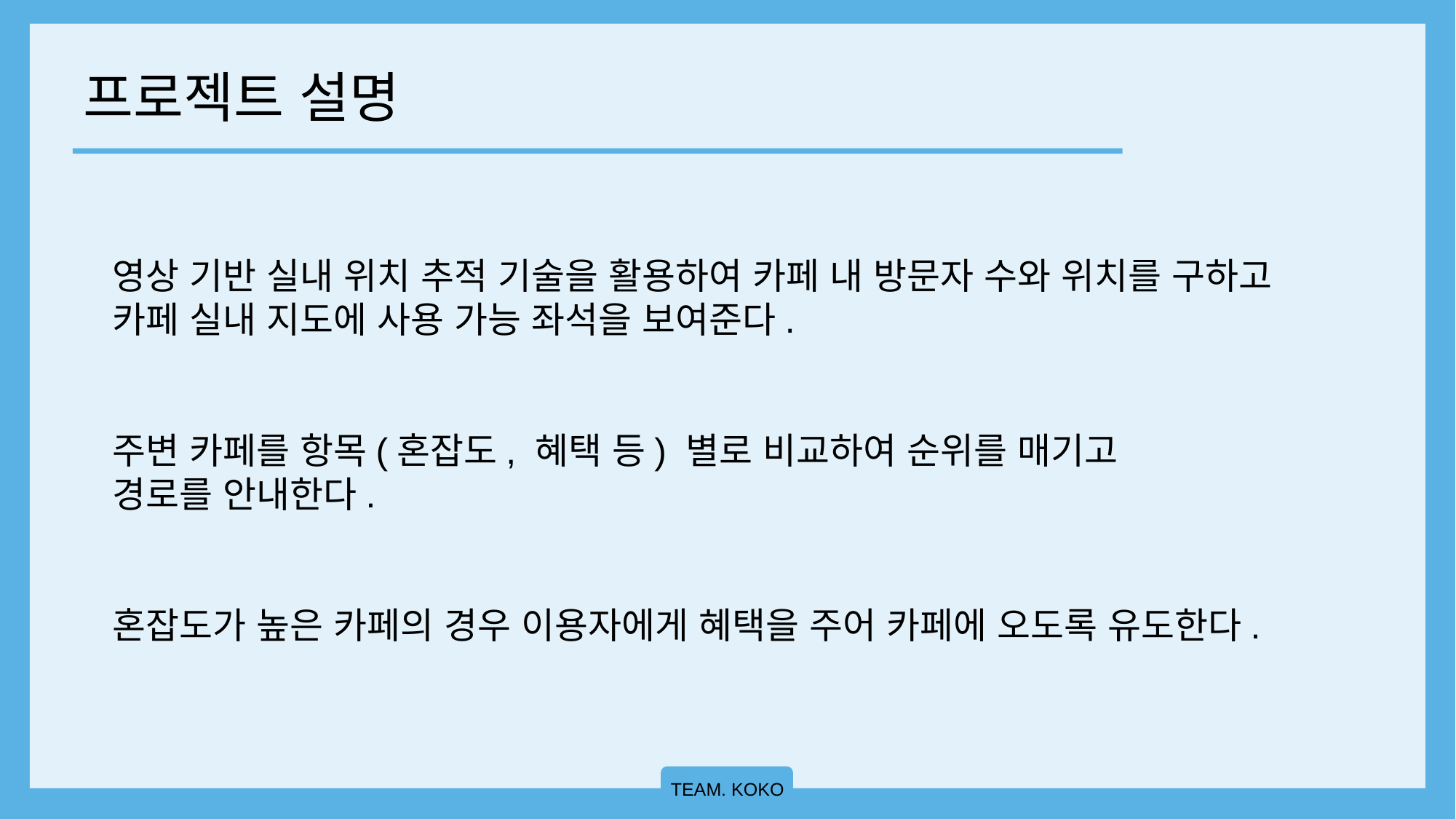

프로젝트 설명

영상 기반 실내 위치 추적 기술을 활용하여 카페 내 방문자 수와 위치를 구하고 카페 실내 지도에 사용 가능 좌석을 보여준다.

주변 카페를 항목(혼잡도, 혜택 등) 별로 비교하여 순위를 매기고
경로를 안내한다.

혼잡도가 높은 카페의 경우 이용자에게 혜택을 주어 카페에 오도록 유도한다.

TEAM. KOKO